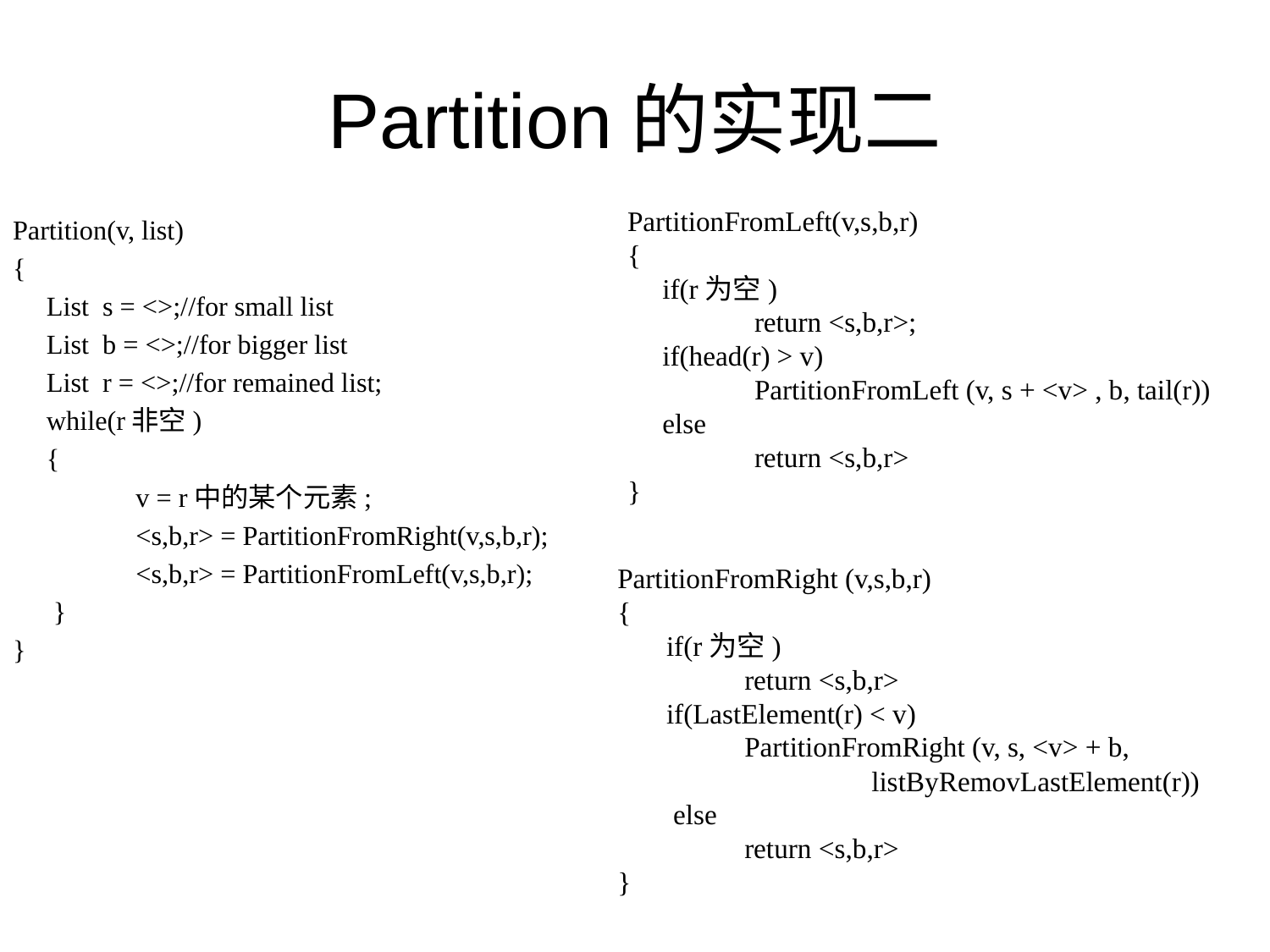

# Partition的实现二
PartitionFromLeft(v,s,b,r)
{
     if(r为空)
	return <s,b,r>;
     if(head(r) > v)
	PartitionFromLeft (v, s + <v> , b, tail(r))
     else
	return <s,b,r>
}
Partition(v, list)
{
     List  s = <>;//for small list
     List  b = <>;//for bigger list
     List  r = <>;//for remained list;
     while(r非空)
     {
	v = r中的某个元素;
	<s,b,r> = PartitionFromRight(v,s,b,r);
	<s,b,r> = PartitionFromLeft(v,s,b,r);
      }
}
PartitionFromRight (v,s,b,r)
{
       if(r为空)
	return <s,b,r>
       if(LastElement(r) < v)
	PartitionFromRight (v, s, <v> + b,
		listByRemovLastElement(r))
        else
	return <s,b,r>
}